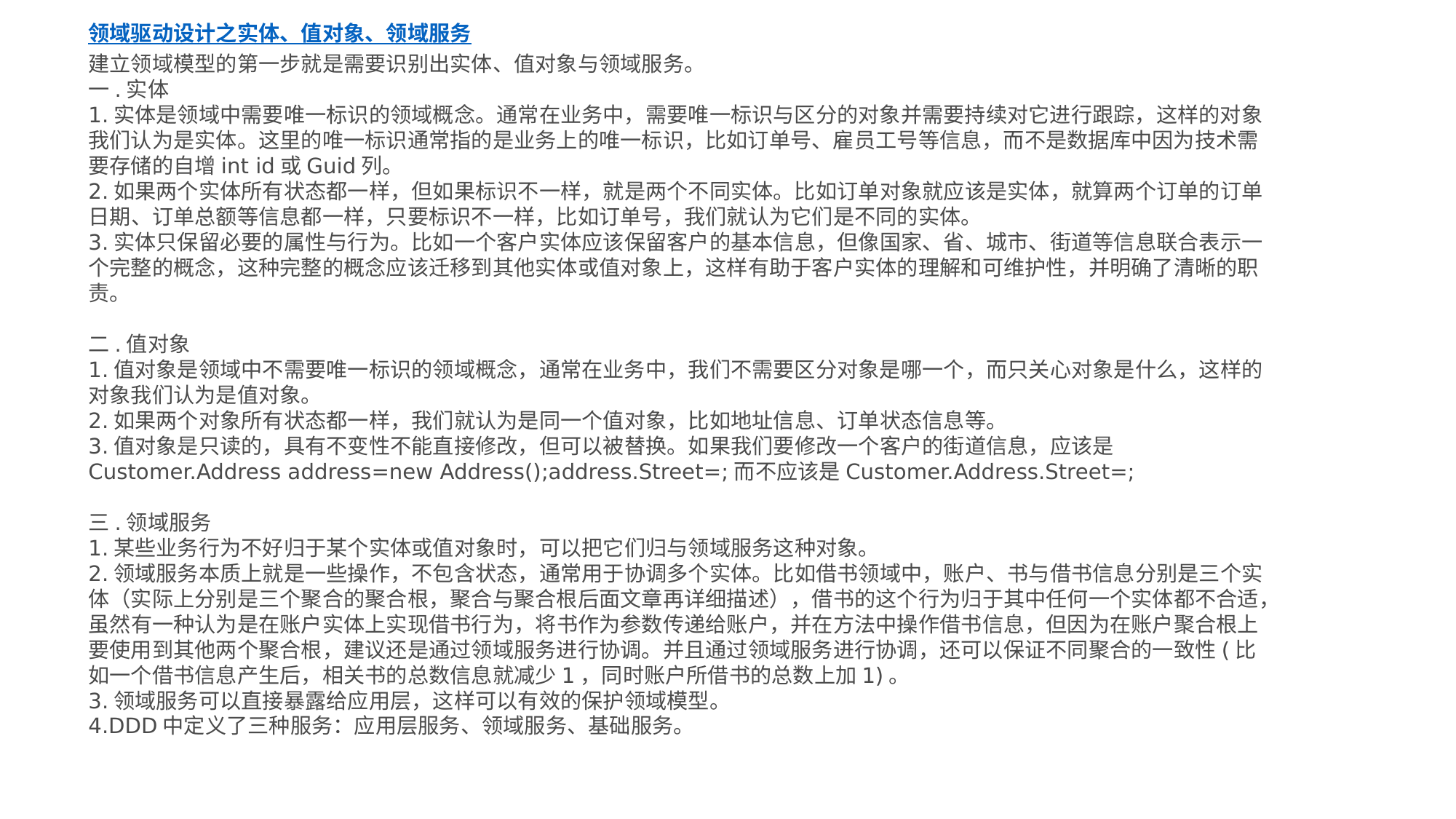

领域驱动设计之实体、值对象、领域服务
建立领域模型的第一步就是需要识别出实体、值对象与领域服务。
一.实体
1.实体是领域中需要唯一标识的领域概念。通常在业务中，需要唯一标识与区分的对象并需要持续对它进行跟踪，这样的对象我们认为是实体。这里的唯一标识通常指的是业务上的唯一标识，比如订单号、雇员工号等信息，而不是数据库中因为技术需要存储的自增int id或Guid列。
2.如果两个实体所有状态都一样，但如果标识不一样，就是两个不同实体。比如订单对象就应该是实体，就算两个订单的订单日期、订单总额等信息都一样，只要标识不一样，比如订单号，我们就认为它们是不同的实体。
3.实体只保留必要的属性与行为。比如一个客户实体应该保留客户的基本信息，但像国家、省、城市、街道等信息联合表示一个完整的概念，这种完整的概念应该迁移到其他实体或值对象上，这样有助于客户实体的理解和可维护性，并明确了清晰的职责。

二.值对象
1.值对象是领域中不需要唯一标识的领域概念，通常在业务中，我们不需要区分对象是哪一个，而只关心对象是什么，这样的对象我们认为是值对象。
2.如果两个对象所有状态都一样，我们就认为是同一个值对象，比如地址信息、订单状态信息等。
3.值对象是只读的，具有不变性不能直接修改，但可以被替换。如果我们要修改一个客户的街道信息，应该是Customer.Address address=new Address();address.Street=;而不应该是Customer.Address.Street=;

三.领域服务
1.某些业务行为不好归于某个实体或值对象时，可以把它们归与领域服务这种对象。
2.领域服务本质上就是一些操作，不包含状态，通常用于协调多个实体。比如借书领域中，账户、书与借书信息分别是三个实体（实际上分别是三个聚合的聚合根，聚合与聚合根后面文章再详细描述），借书的这个行为归于其中任何一个实体都不合适，虽然有一种认为是在账户实体上实现借书行为，将书作为参数传递给账户，并在方法中操作借书信息，但因为在账户聚合根上要使用到其他两个聚合根，建议还是通过领域服务进行协调。并且通过领域服务进行协调，还可以保证不同聚合的一致性(比如一个借书信息产生后，相关书的总数信息就减少1，同时账户所借书的总数上加1)。
3.领域服务可以直接暴露给应用层，这样可以有效的保护领域模型。
4.DDD中定义了三种服务：应用层服务、领域服务、基础服务。